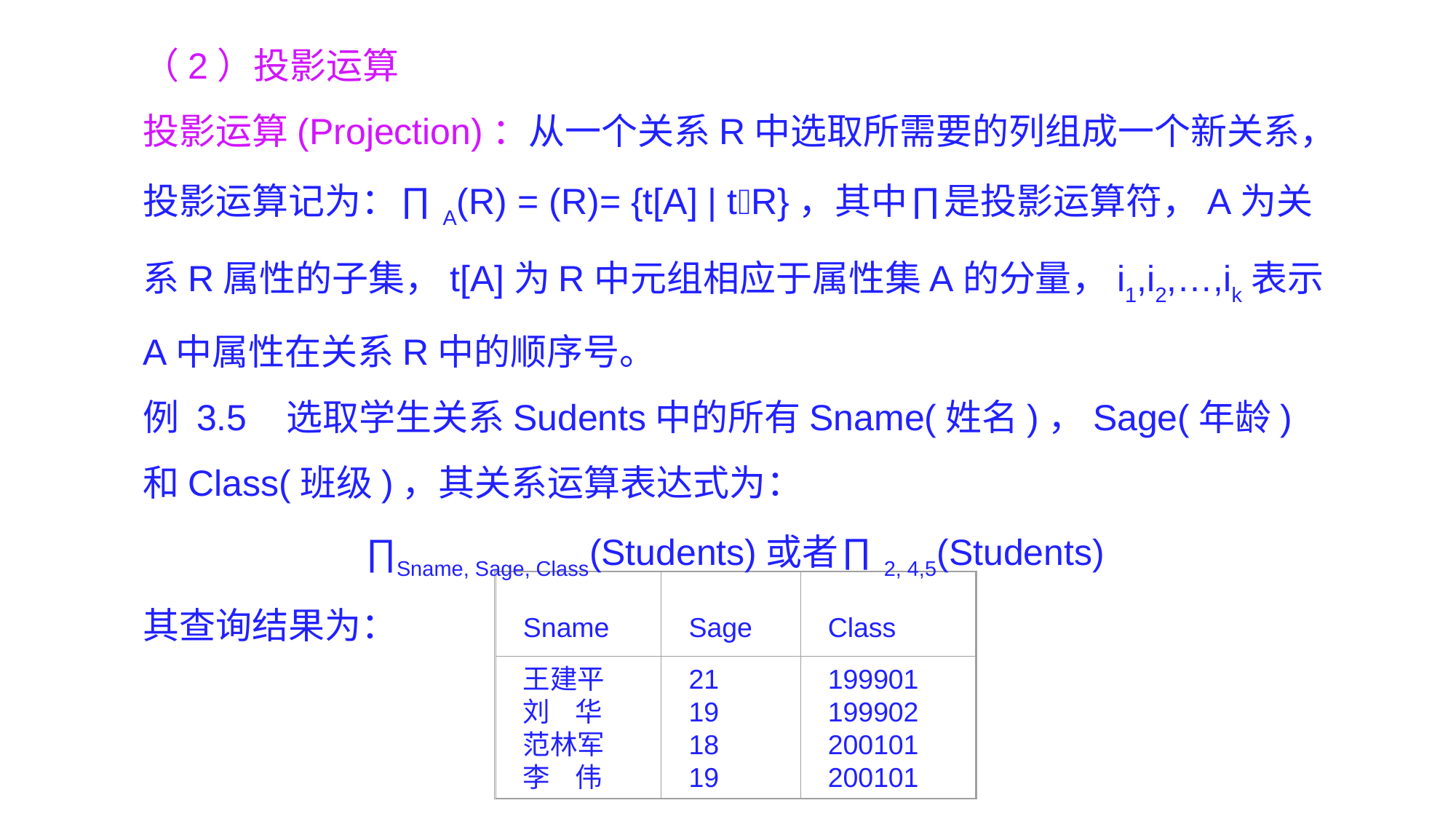

（2）投影运算
投影运算(Projection)：从一个关系R中选取所需要的列组成一个新关系，投影运算记为：∏A(R) = (R)= {t[A] | t∈R}，其中∏是投影运算符，A为关系R属性的子集，t[A]为R中元组相应于属性集A的分量，i1,i2,…,ik表示A中属性在关系R中的顺序号。
例 3.5   选取学生关系Sudents中的所有Sname(姓名)，Sage(年龄)和Class(班级)，其关系运算表达式为：
∏Sname, Sage, Class(Students)或者∏2, 4,5(Students)
其查询结果为：

Sname

Sage

Class

王建平
刘    华
范林军
李    伟

21
19
18
19

199901
199902
200101
200101